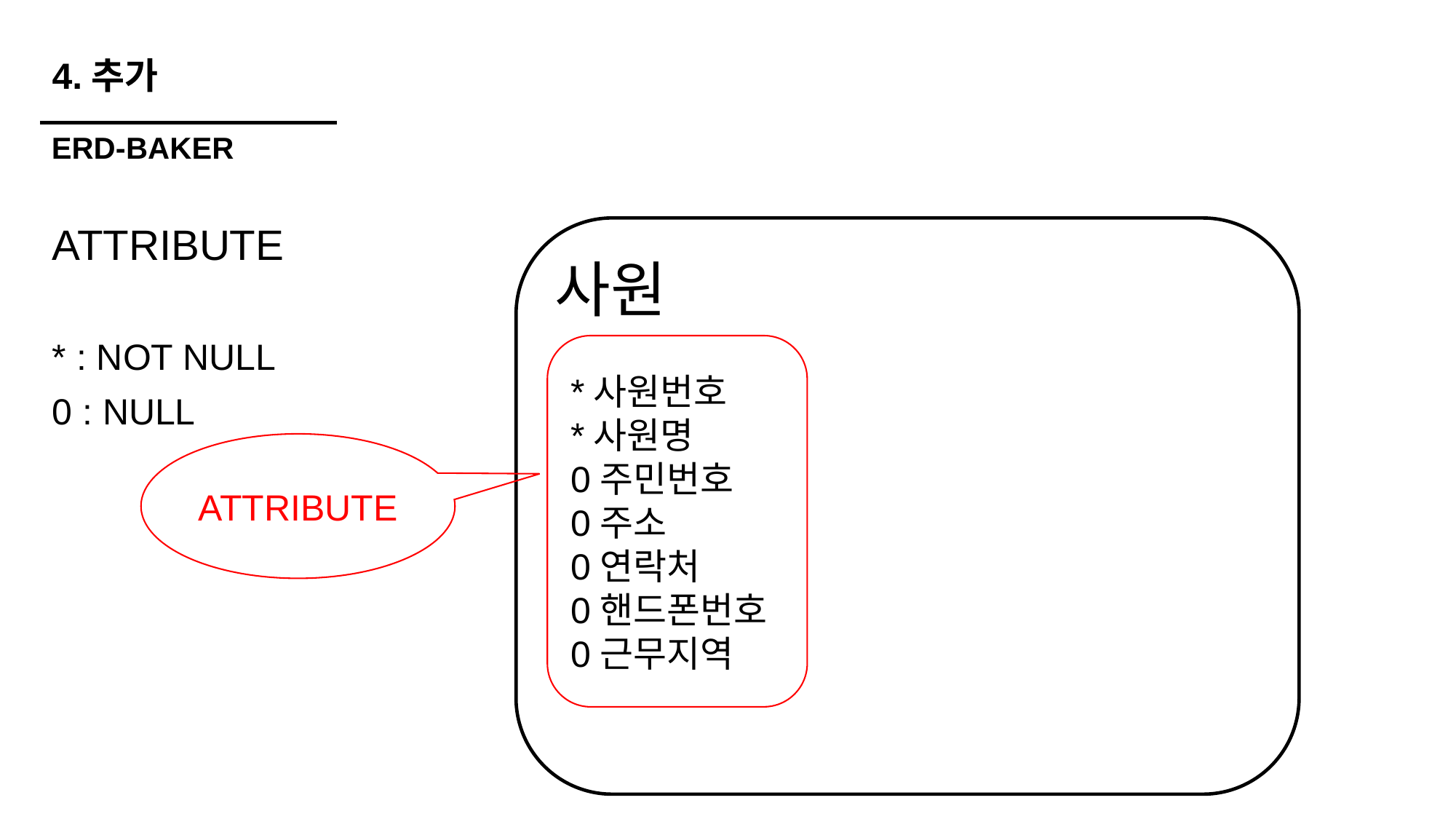

# 4.추가
ERD-BAKER
ATTRIBUTE

* : NOT NULL
0 : NULL
사원
*사원번호
*사원명
0주민번호
0주소
0연락처
0핸드폰번호
0근무지역
ATTRIBUTE